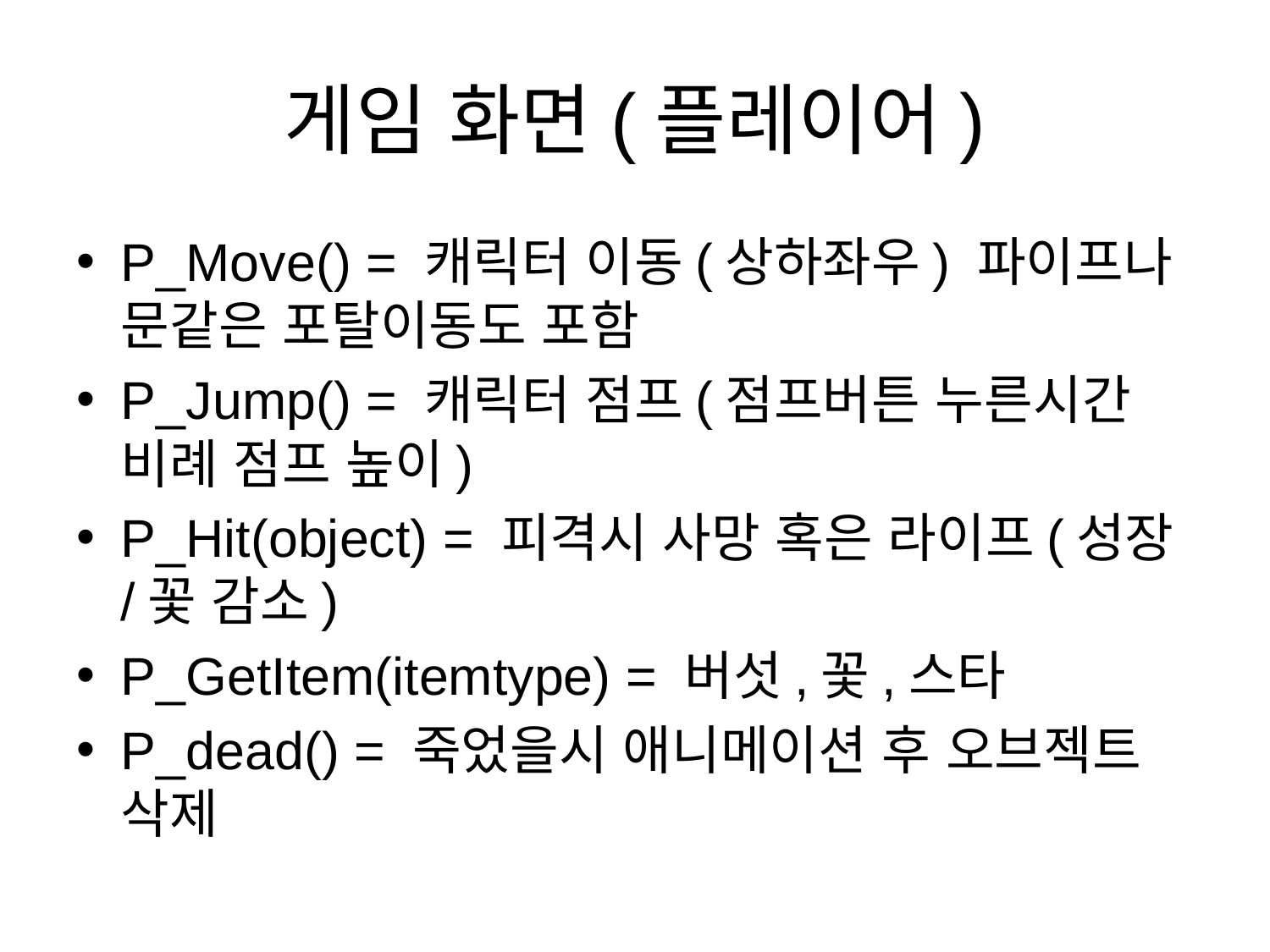

# 게임 화면(플레이어)
P_Move() = 캐릭터 이동(상하좌우) 파이프나 문같은 포탈이동도 포함
P_Jump() = 캐릭터 점프(점프버튼 누른시간 비례 점프 높이)
P_Hit(object) = 피격시 사망 혹은 라이프(성장/꽃 감소)
P_GetItem(itemtype) = 버섯,꽃,스타
P_dead() = 죽었을시 애니메이션 후 오브젝트 삭제